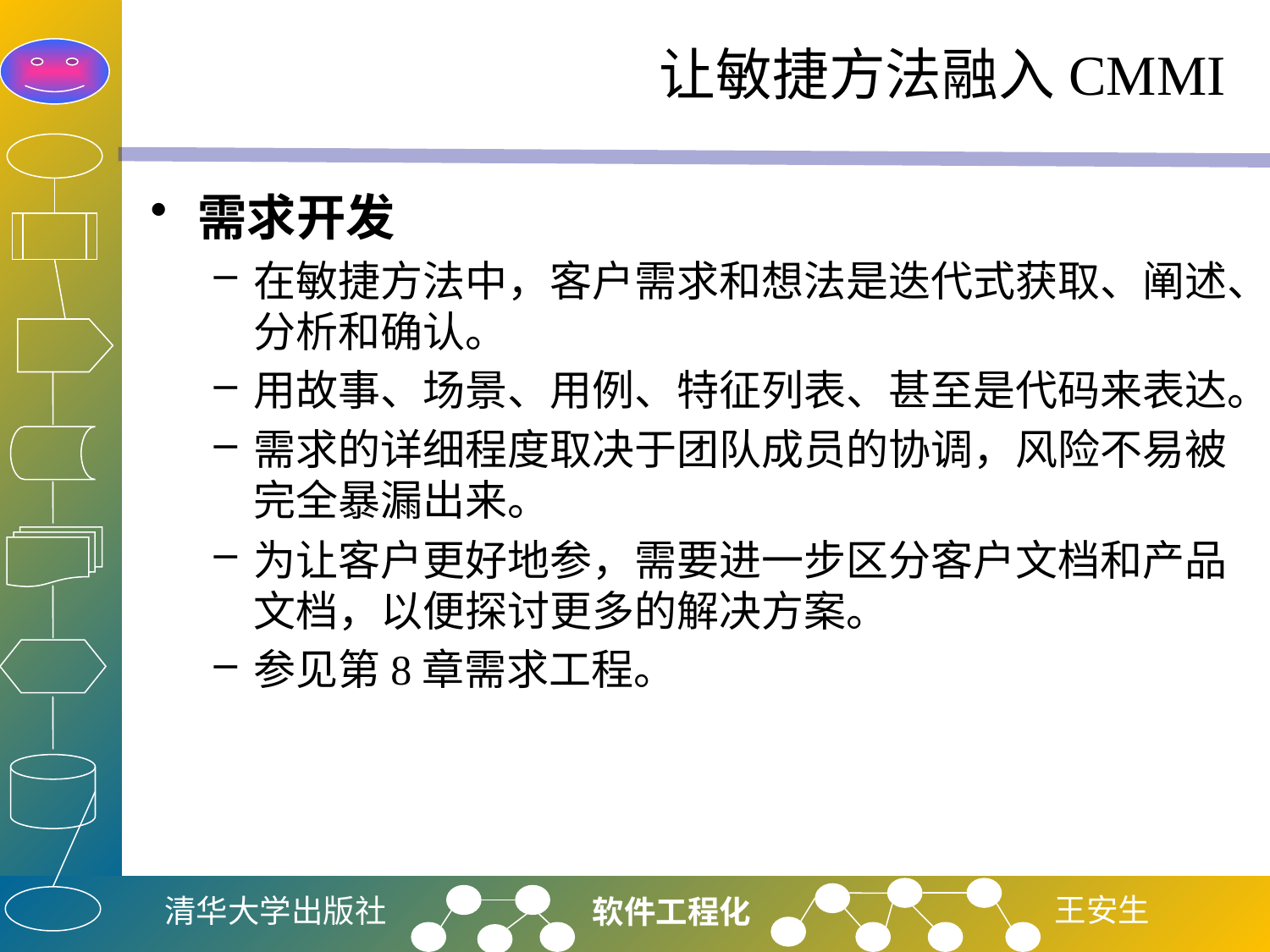

# 让敏捷方法融入CMMI
需求开发
在敏捷方法中，客户需求和想法是迭代式获取、阐述、分析和确认。
用故事、场景、用例、特征列表、甚至是代码来表达。
需求的详细程度取决于团队成员的协调，风险不易被完全暴漏出来。
为让客户更好地参，需要进一步区分客户文档和产品文档，以便探讨更多的解决方案。
参见第8章需求工程。